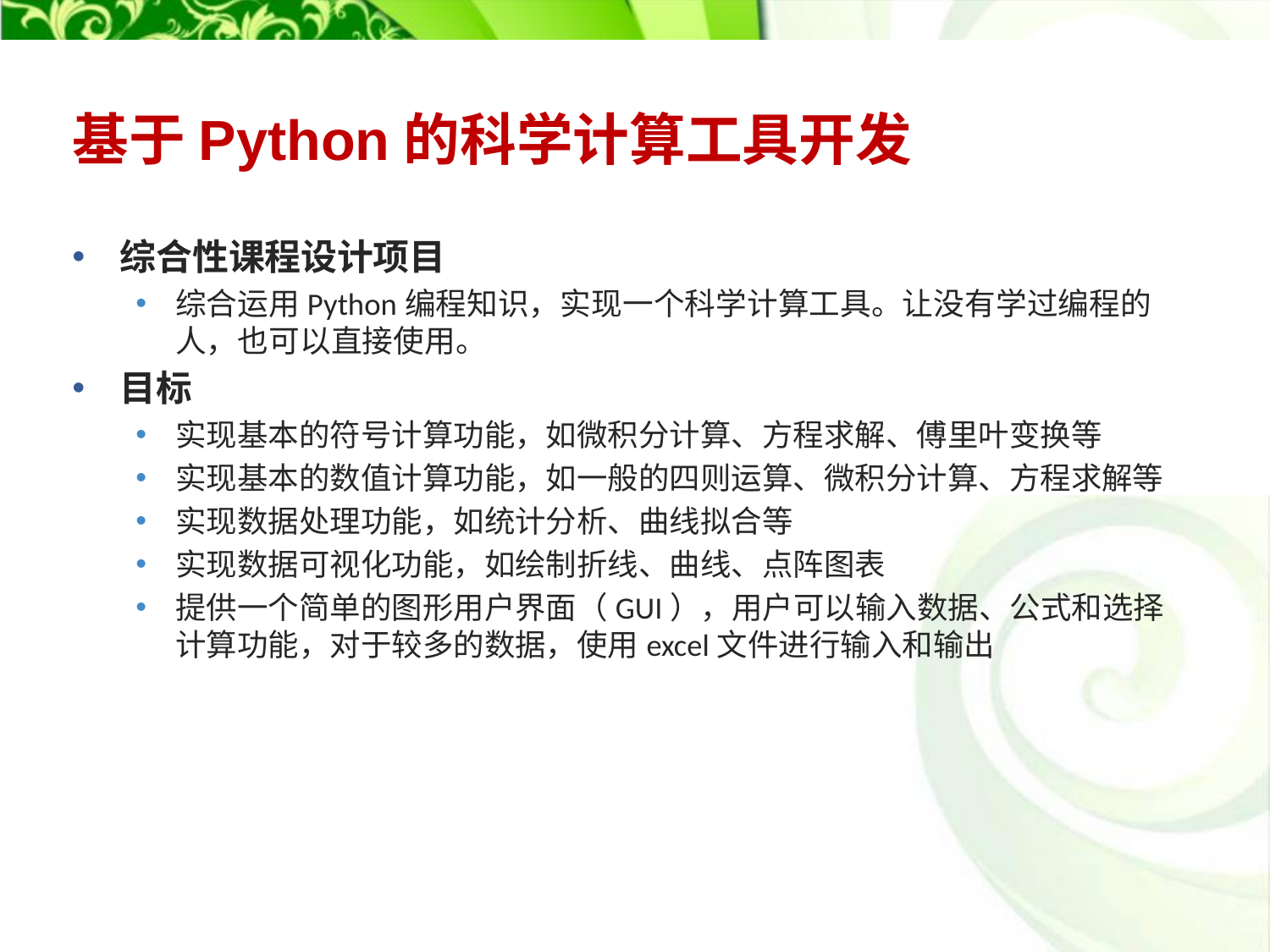

# 基于Python的科学计算工具开发
综合性课程设计项目
综合运用Python编程知识，实现一个科学计算工具。让没有学过编程的人，也可以直接使用。
目标
实现基本的符号计算功能，如微积分计算、方程求解、傅里叶变换等
实现基本的数值计算功能，如一般的四则运算、微积分计算、方程求解等
实现数据处理功能，如统计分析、曲线拟合等
实现数据可视化功能，如绘制折线、曲线、点阵图表
提供一个简单的图形用户界面（GUI），用户可以输入数据、公式和选择计算功能，对于较多的数据，使用excel文件进行输入和输出

3